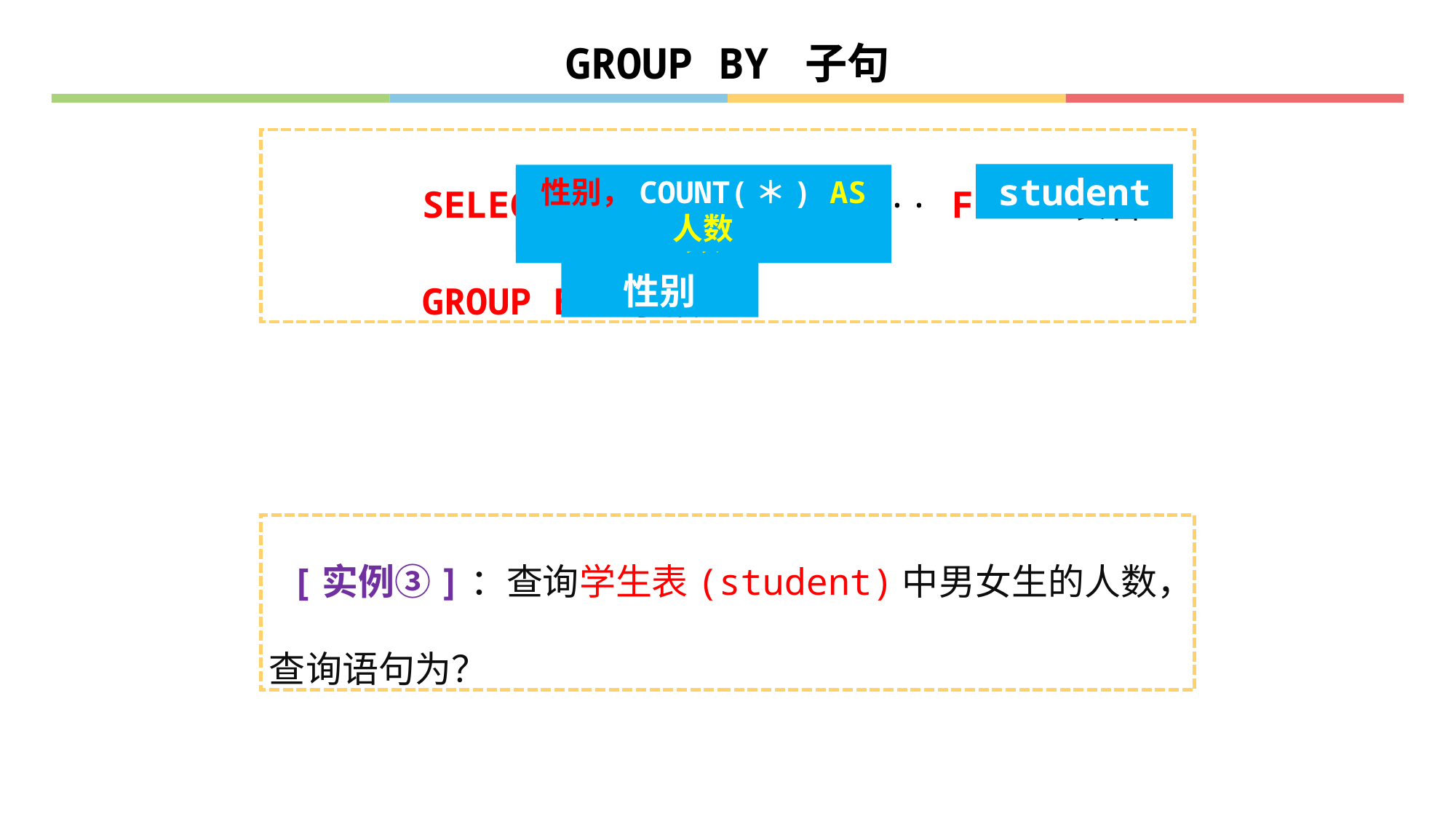

GROUP BY 子句
       SELECT 字段1,字段2, ··· FROM 表名
       GROUP BY 字段
student
COUNT(＊) AS 人数
性别，COUNT(＊) AS 人数
性别
 [实例③]：查询学生表(student)中男女生的人数，查询语句为？